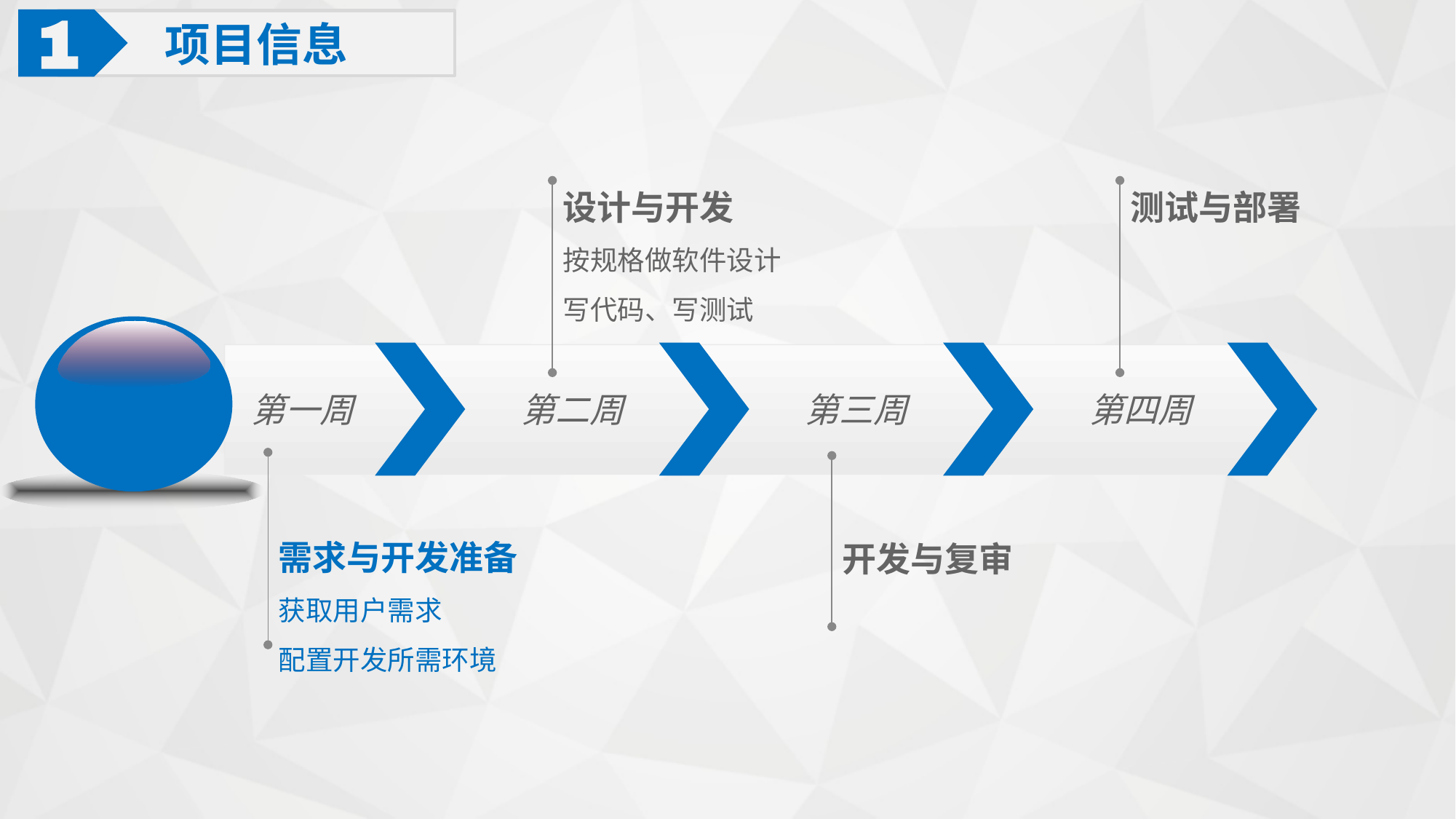

1

项目信息
设计与开发
按规格做软件设计
写代码、写测试
测试与部署

第一周
第二周
第三周
第四周
需求与开发准备
获取用户需求
配置开发所需环境
开发与复审